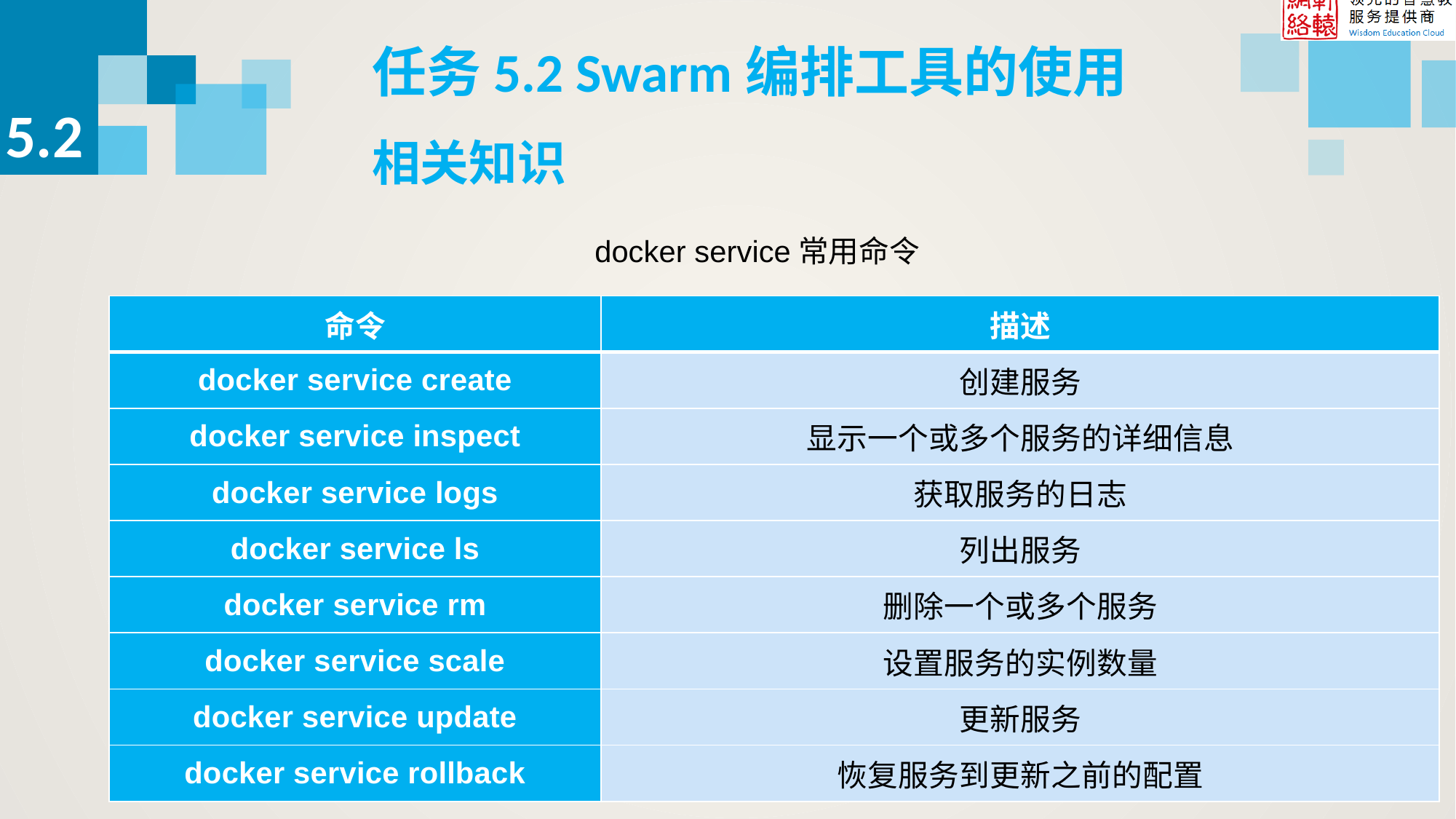

任务5.2 Swarm编排工具的使用
5.2
相关知识
docker service常用命令
| 命令 | 描述 |
| --- | --- |
| docker service create | 创建服务 |
| docker service inspect | 显示一个或多个服务的详细信息 |
| docker service logs | 获取服务的日志 |
| docker service ls | 列出服务 |
| docker service rm | 删除一个或多个服务 |
| docker service scale | 设置服务的实例数量 |
| docker service update | 更新服务 |
| docker service rollback | 恢复服务到更新之前的配置 |